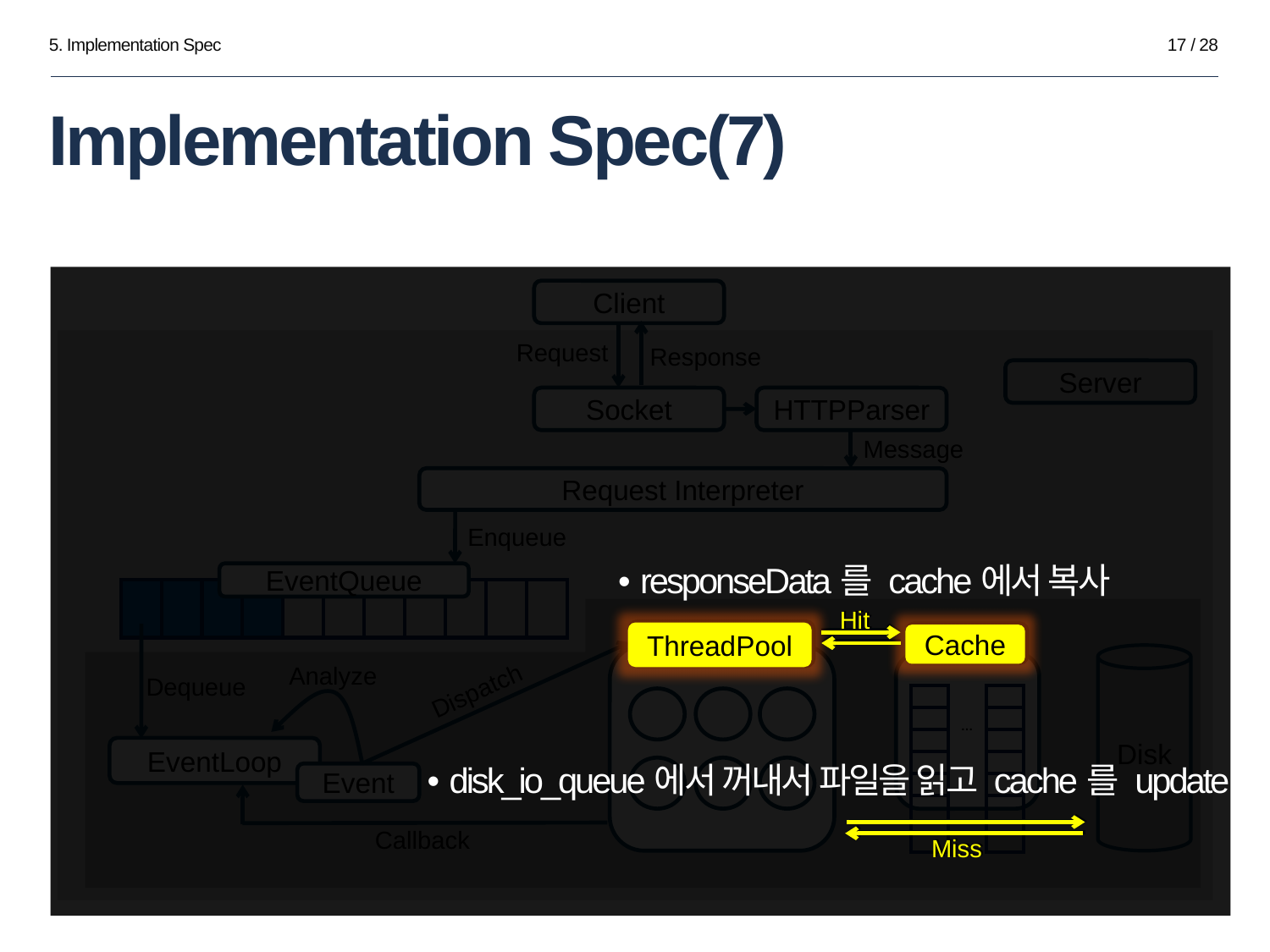

5. Implementation Spec
17 / 28
# Implementation Spec(7)

Client

Request
Response
Server
Socket
HTTPParser
Message

Request Interpreter
Enqueue
• responseData를 cache에서 복사
EventQueue
|  |  |  |  |  |  |  |  |  |  |  |
| --- | --- | --- | --- | --- | --- | --- | --- | --- | --- | --- |
Hit
Hit

ThreadPool
ThreadPool
Cache
Cache

Disk
Dispatch

Analyze
Dequeue
|  | … |  |
| --- | --- | --- |
|  |  |  |
|  |  |  |
|  |  |  |
|  |  |  |
|  |  |  |

EventLoop
• disk_io_queue에서 꺼내서 파일을 읽고 cache를 update

Event
Callback
Miss
Miss